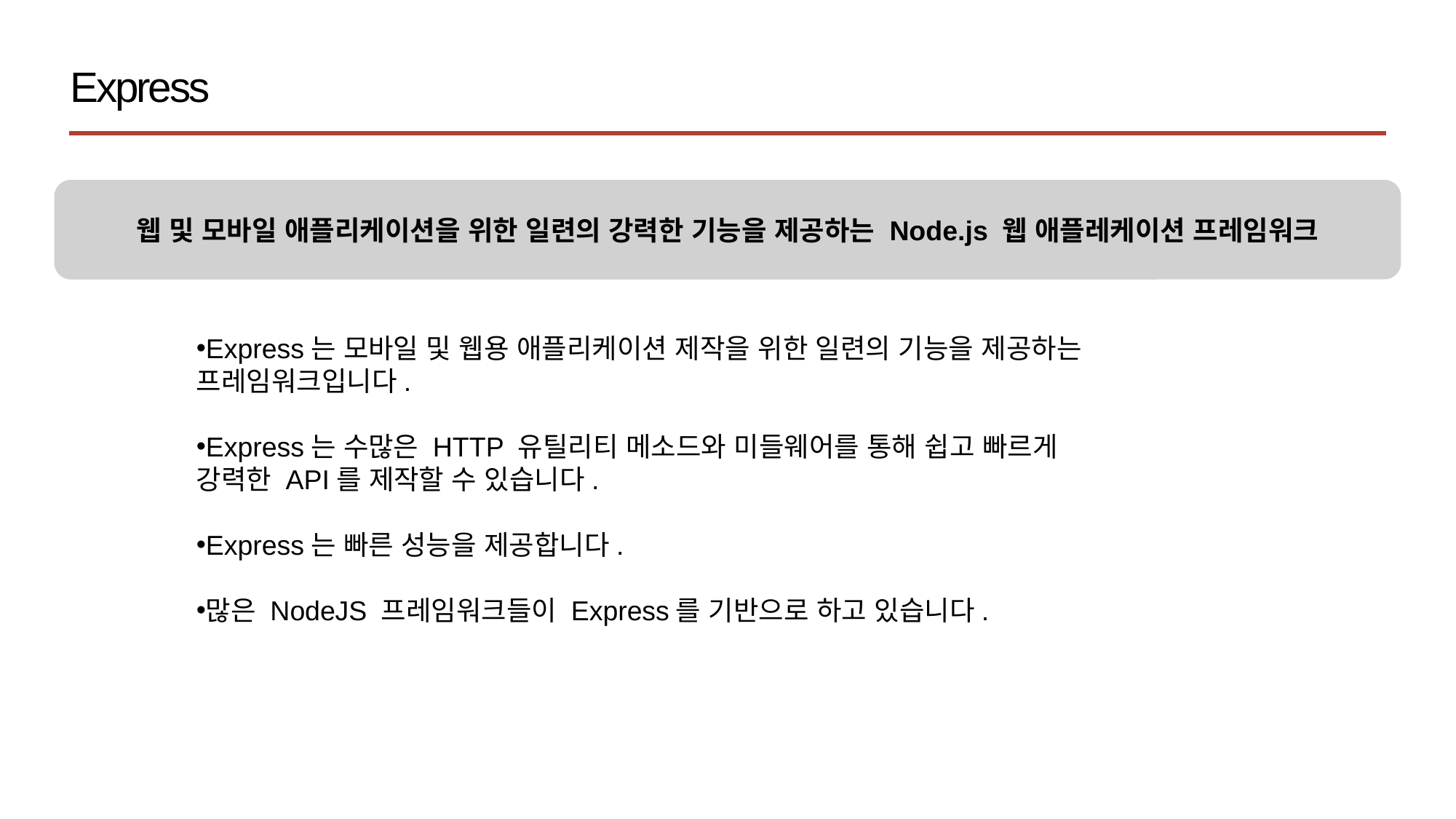

Express
웹 및 모바일 애플리케이션을 위한 일련의 강력한 기능을 제공하는 Node.js 웹 애플레케이션 프레임워크
Express는 모바일 및 웹용 애플리케이션 제작을 위한 일련의 기능을 제공하는
프레임워크입니다.

Express는 수많은 HTTP 유틸리티 메소드와 미들웨어를 통해 쉽고 빠르게
강력한 API를 제작할 수 있습니다.

Express는 빠른 성능을 제공합니다.

많은 NodeJS 프레임워크들이 Express를 기반으로 하고 있습니다.